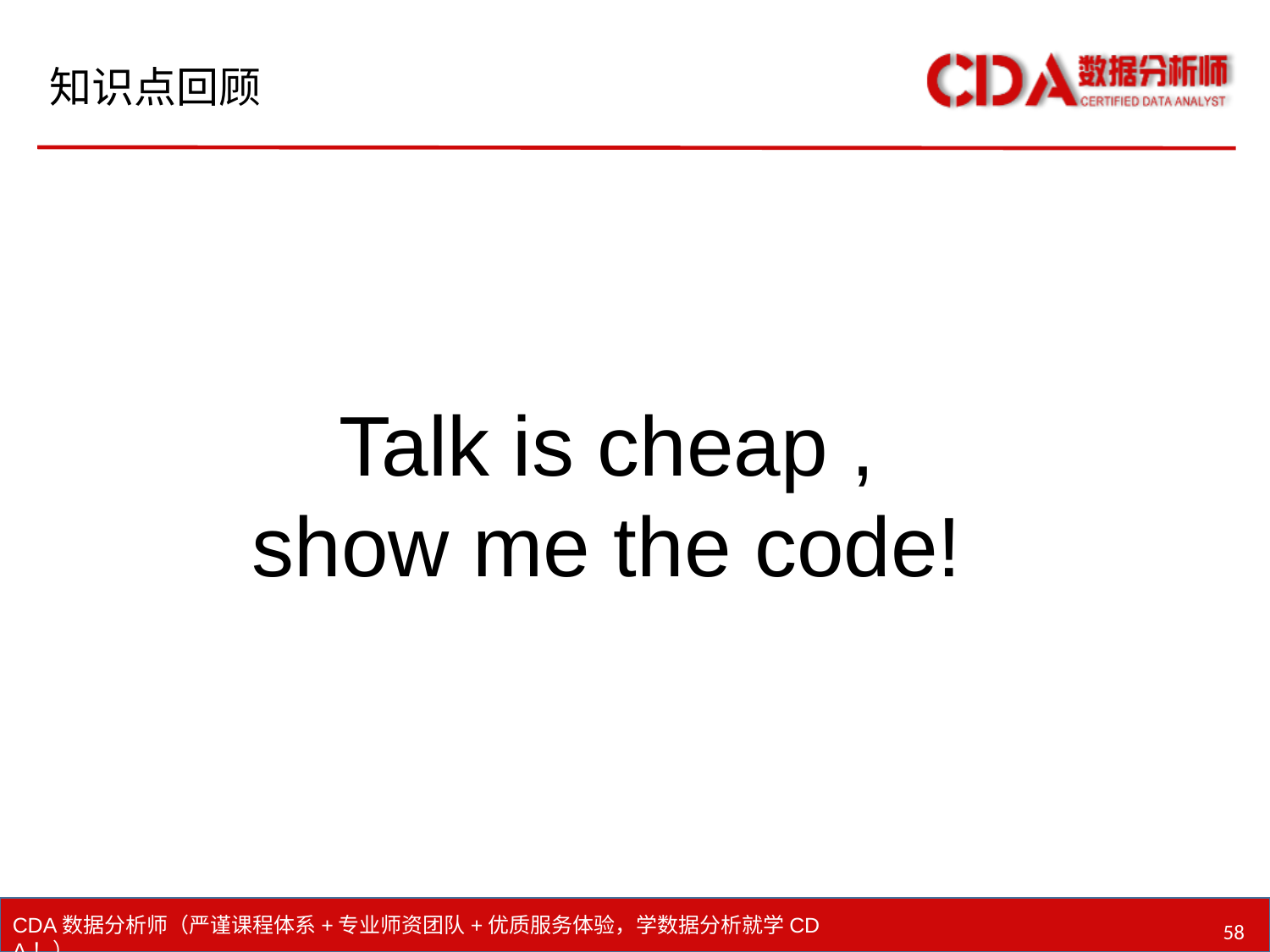

# 知识点回顾

Talk is cheap ,
show me the code!

58